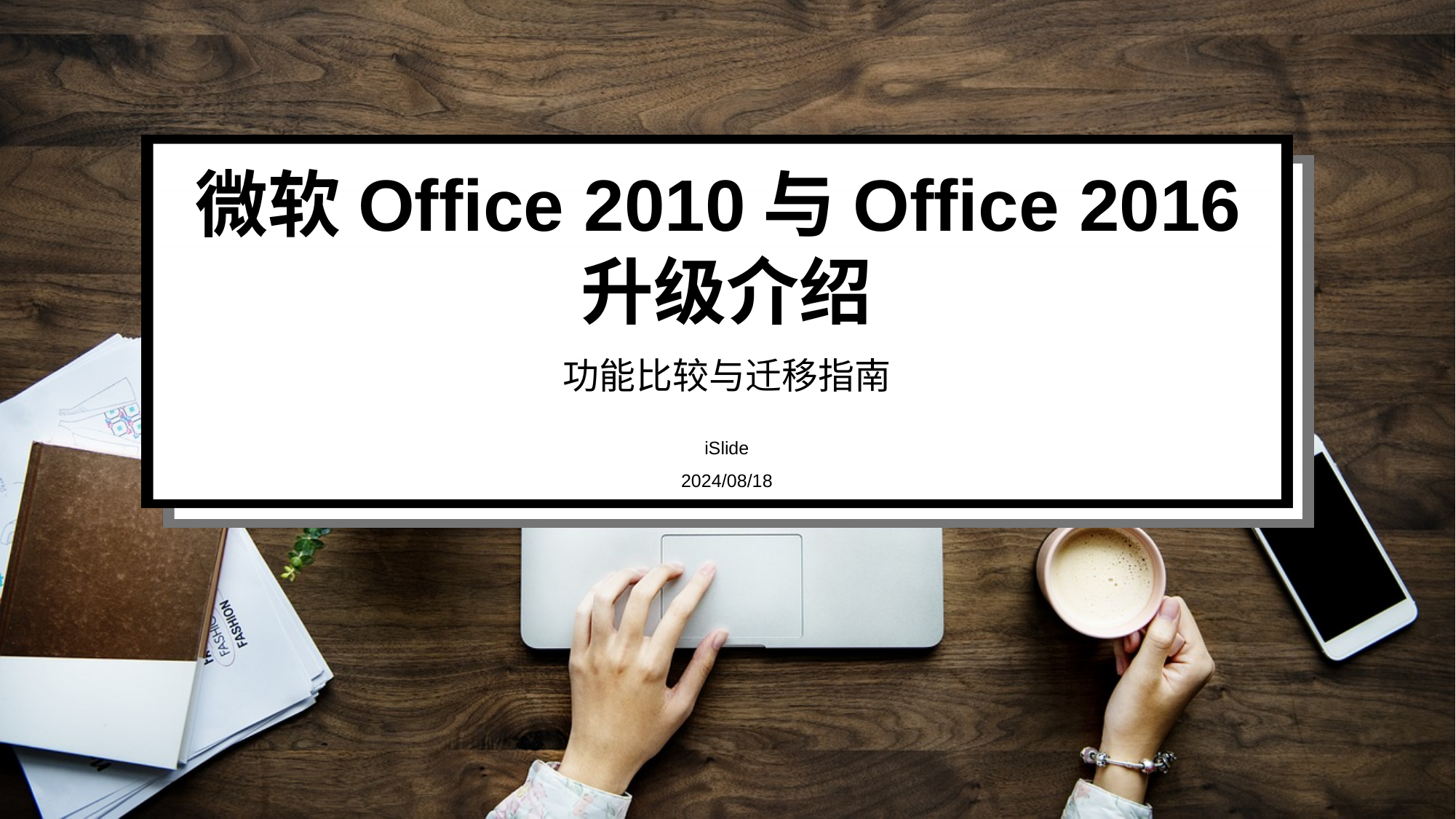

# 微软Office 2010与Office 2016升级介绍
功能比较与迁移指南
iSlide
2024/08/18